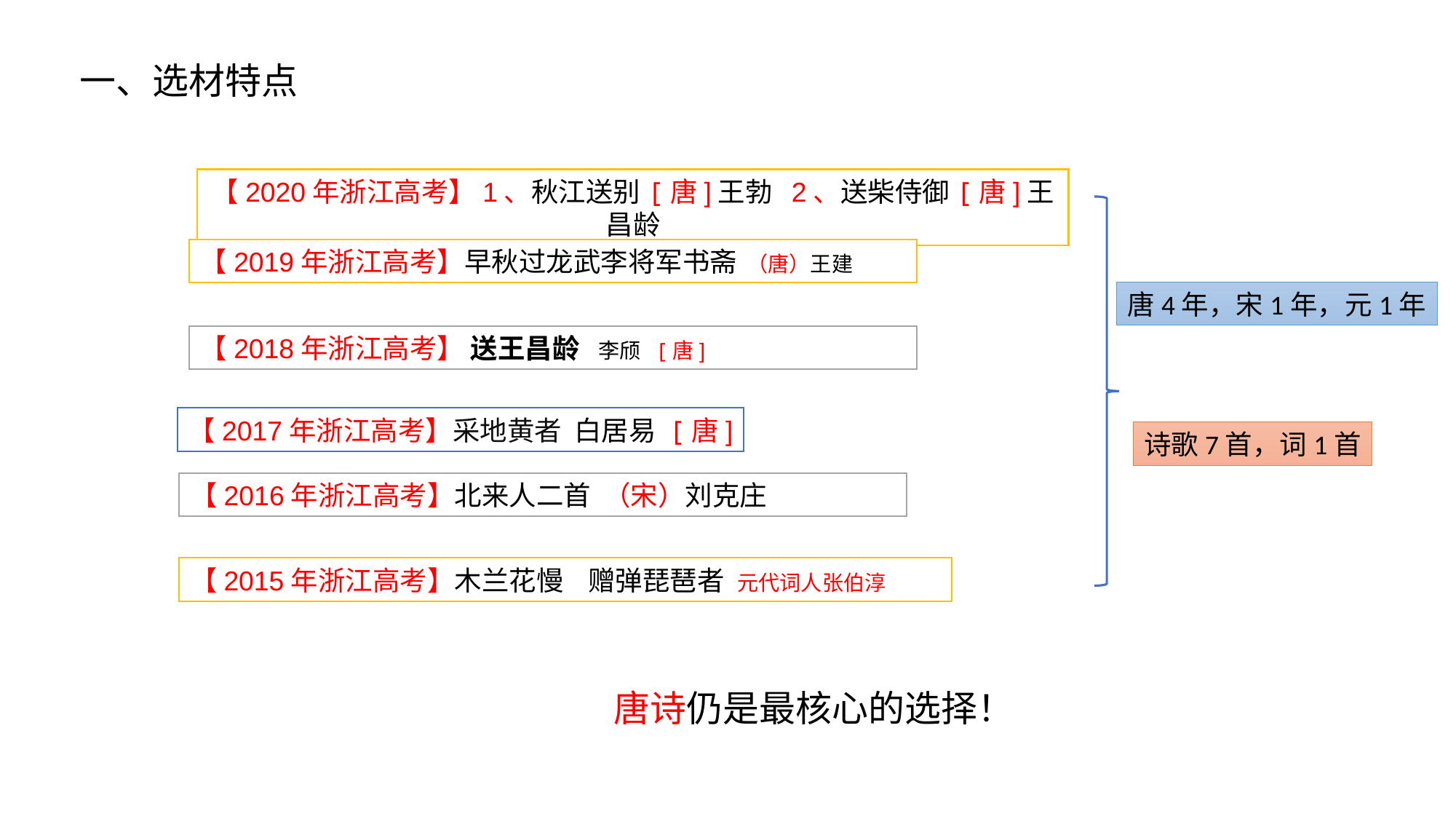

一、选材特点
【2020年浙江高考】1、秋江送别[唐]王勃  2、送柴侍御[唐]王昌龄

【2019年浙江高考】早秋过龙武李将军书斋  （唐）王建
唐4年，宋1年，元1年
【2018年浙江高考】 送王昌龄   李颀  [唐]
【2017年浙江高考】采地黄者  白居易 [唐]
诗歌7首，词1首
【2016年浙江高考】北来人二首  （宋）刘克庄
【2015年浙江高考】木兰花慢    赠弹琵琶者  元代词人张伯淳
唐诗仍是最核心的选择！